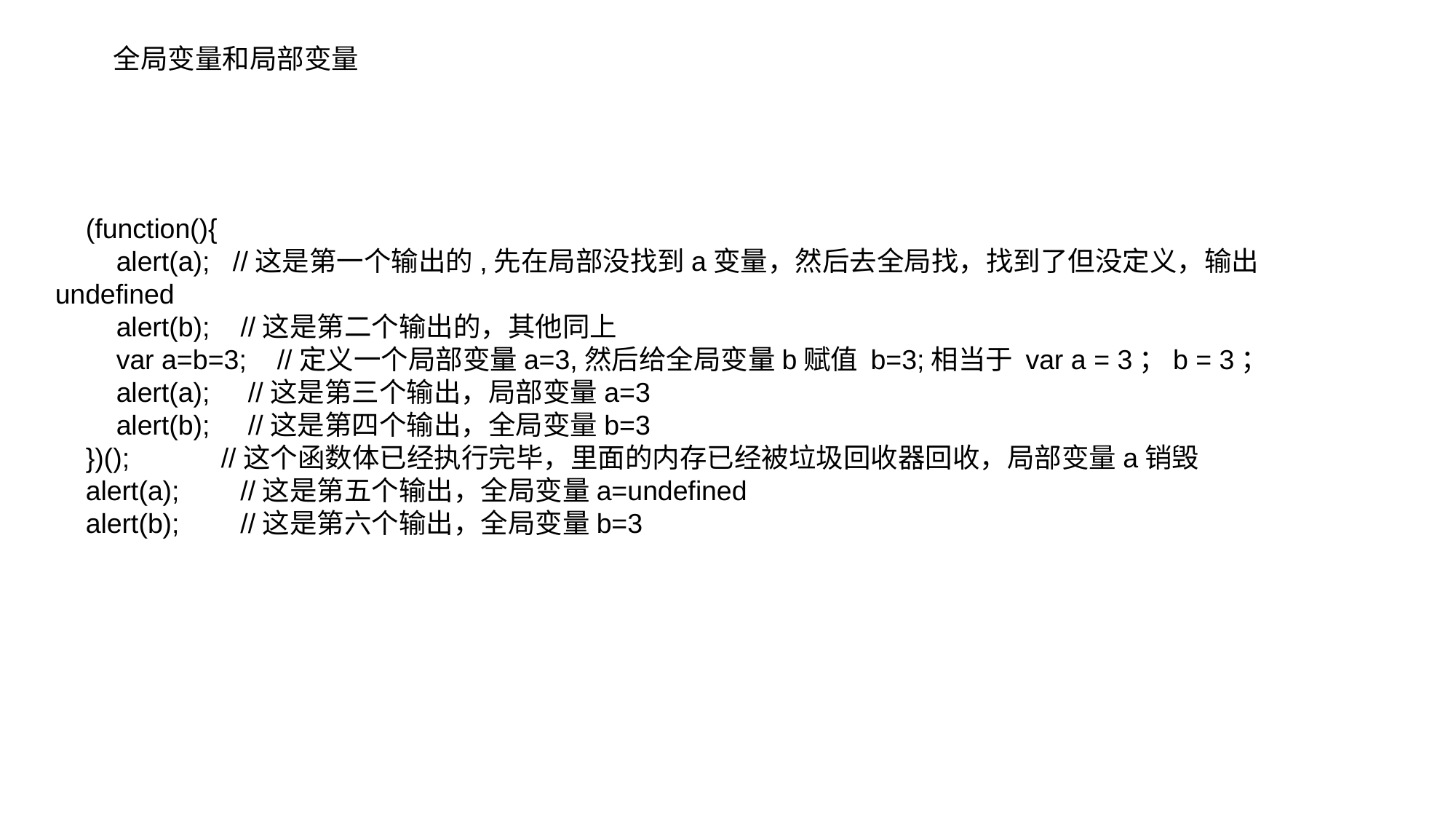

全局变量和局部变量
    (function(){
        alert(a);   //这是第一个输出的,先在局部没找到a变量，然后去全局找，找到了但没定义，输出undefined
        alert(b);    //这是第二个输出的，其他同上
        var a=b=3;    //定义一个局部变量a=3,然后给全局变量b赋值 b=3;相当于 var a = 3；b = 3；
        alert(a);     //这是第三个输出，局部变量a=3
        alert(b);     //这是第四个输出，全局变量b=3
    })();            //这个函数体已经执行完毕，里面的内存已经被垃圾回收器回收，局部变量a销毁
    alert(a);        //这是第五个输出，全局变量a=undefined
    alert(b);        //这是第六个输出，全局变量b=3